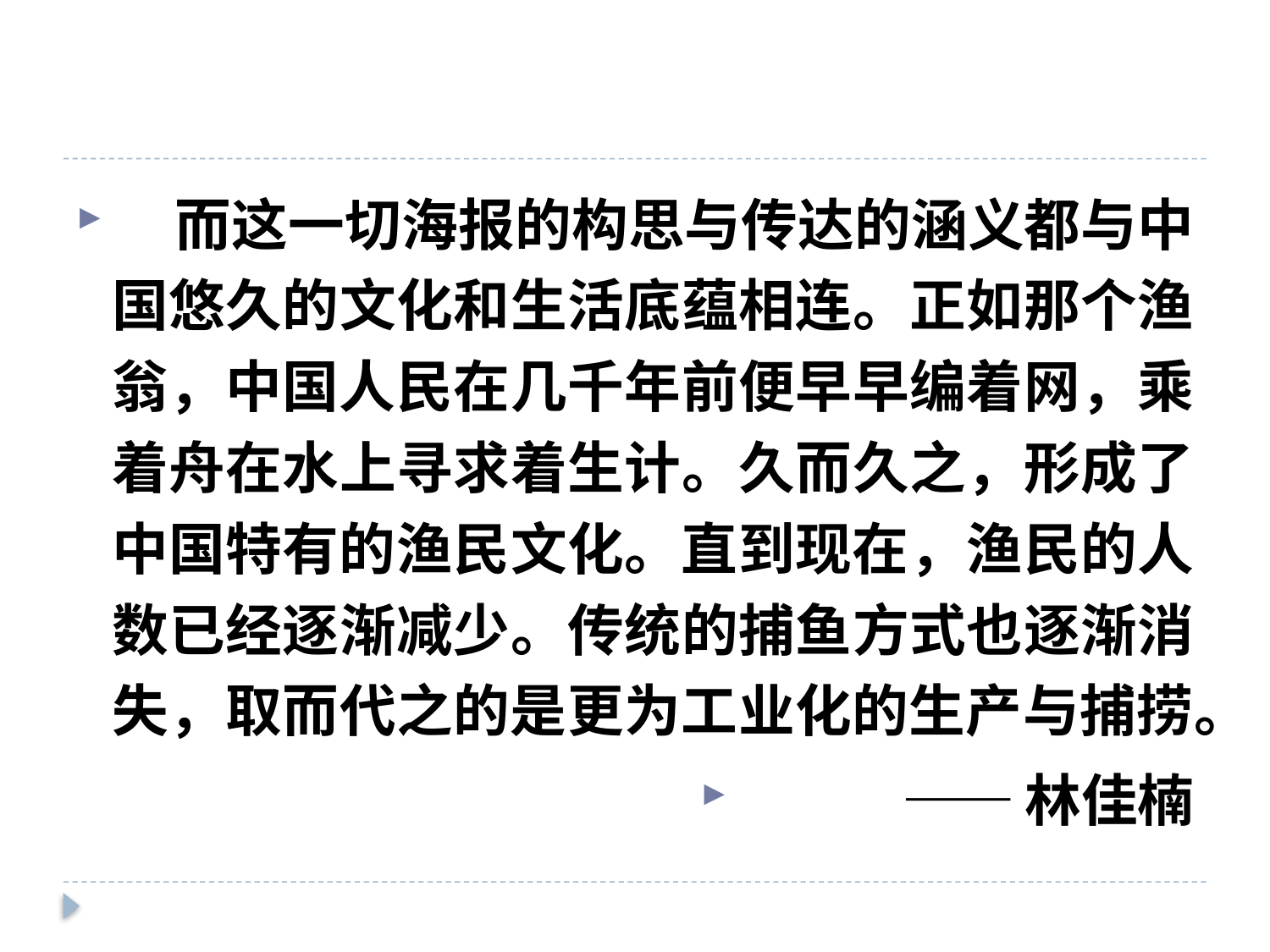

#
    而这一切海报的构思与传达的涵义都与中国悠久的文化和生活底蕴相连。正如那个渔翁，中国人民在几千年前便早早编着网，乘着舟在水上寻求着生计。久而久之，形成了中国特有的渔民文化。直到现在，渔民的人数已经逐渐减少。传统的捕鱼方式也逐渐消失，取而代之的是更为工业化的生产与捕捞。
——林佳楠